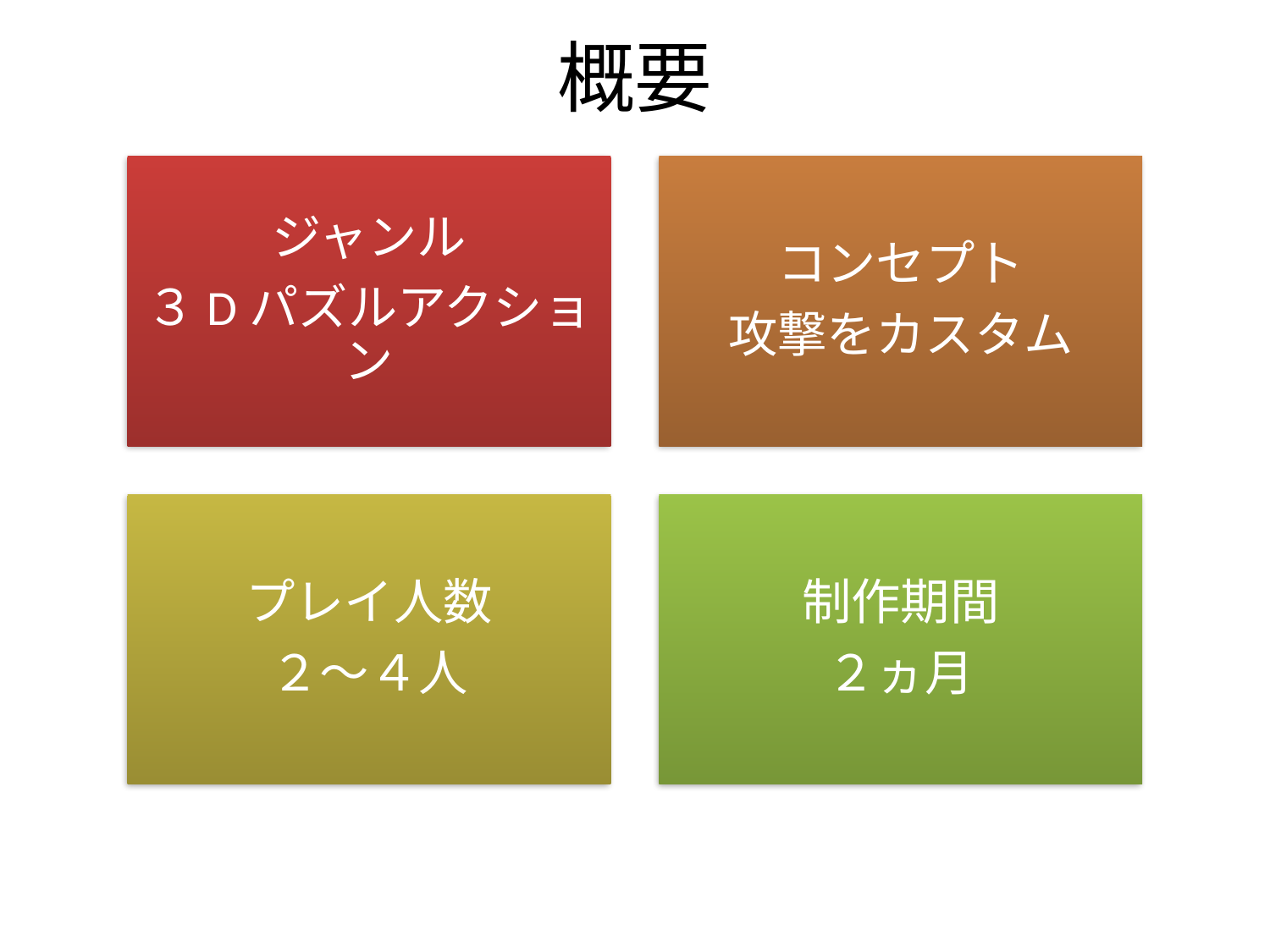

# 概要
ジャンル
３Dパズルアクション
コンセプト
攻撃をカスタム
プレイ人数
２～４人
制作期間
２ヵ月